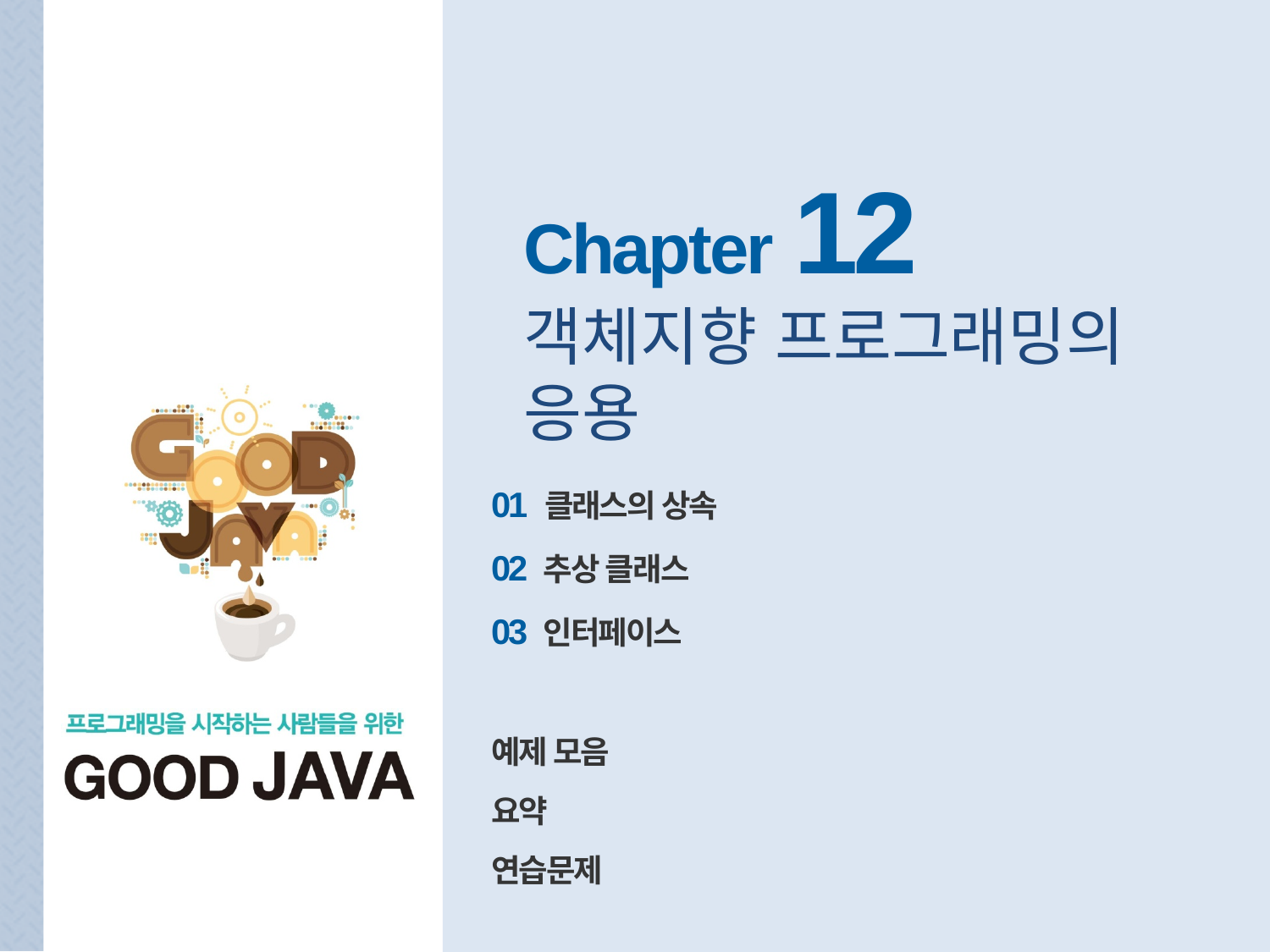

Chapter 12
객체지향 프로그래밍의
응용
01 클래스의 상속
02 추상 클래스
03 인터페이스

예제 모음
요약
연습문제